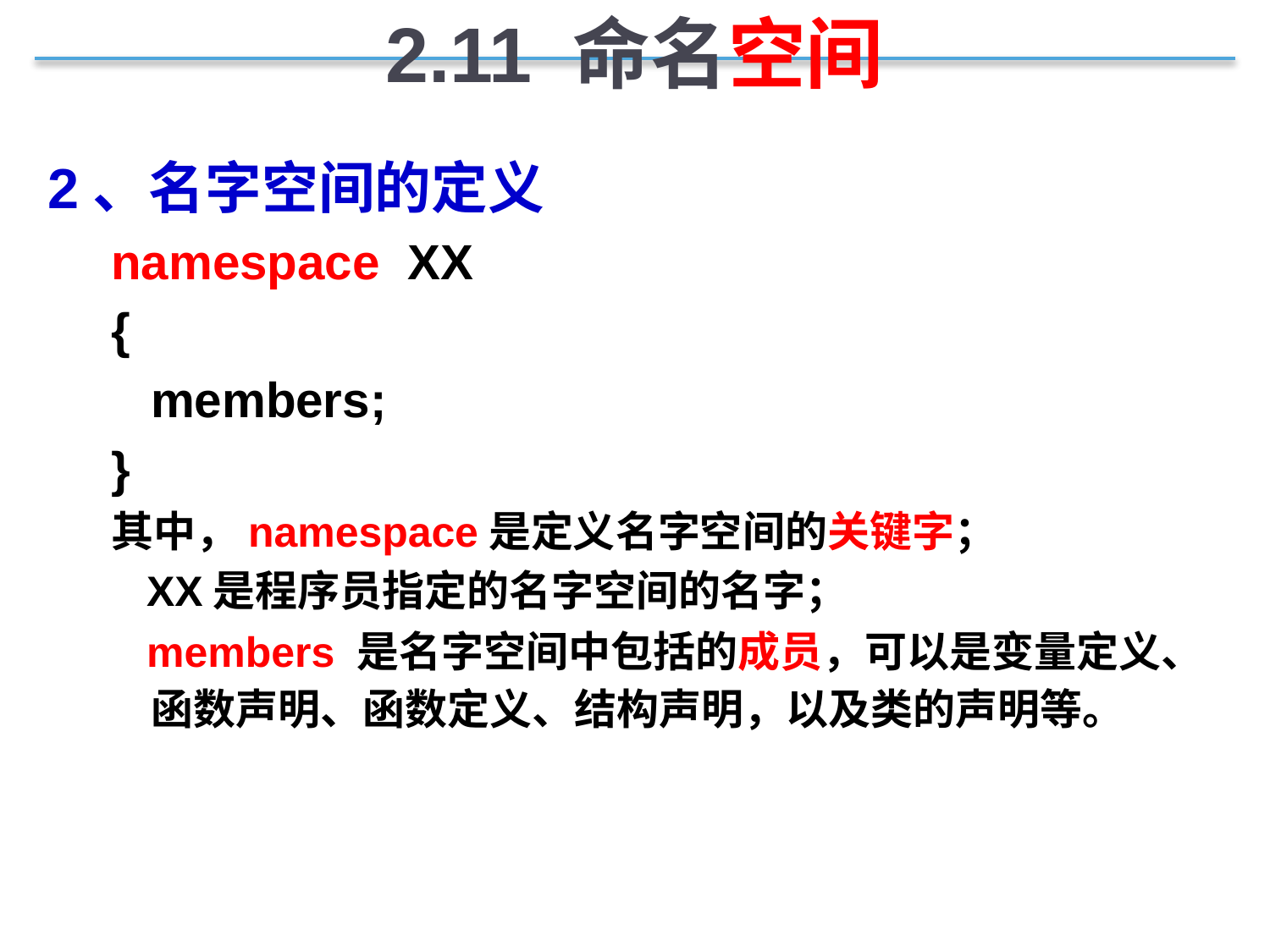

2.11 命名空间
2、名字空间的定义
namespace  XX
{
	members;
}
其中，namespace是定义名字空间的关键字；
   XX是程序员指定的名字空间的名字；
   members 是名字空间中包括的成员，可以是变量定义、函数声明、函数定义、结构声明，以及类的声明等。